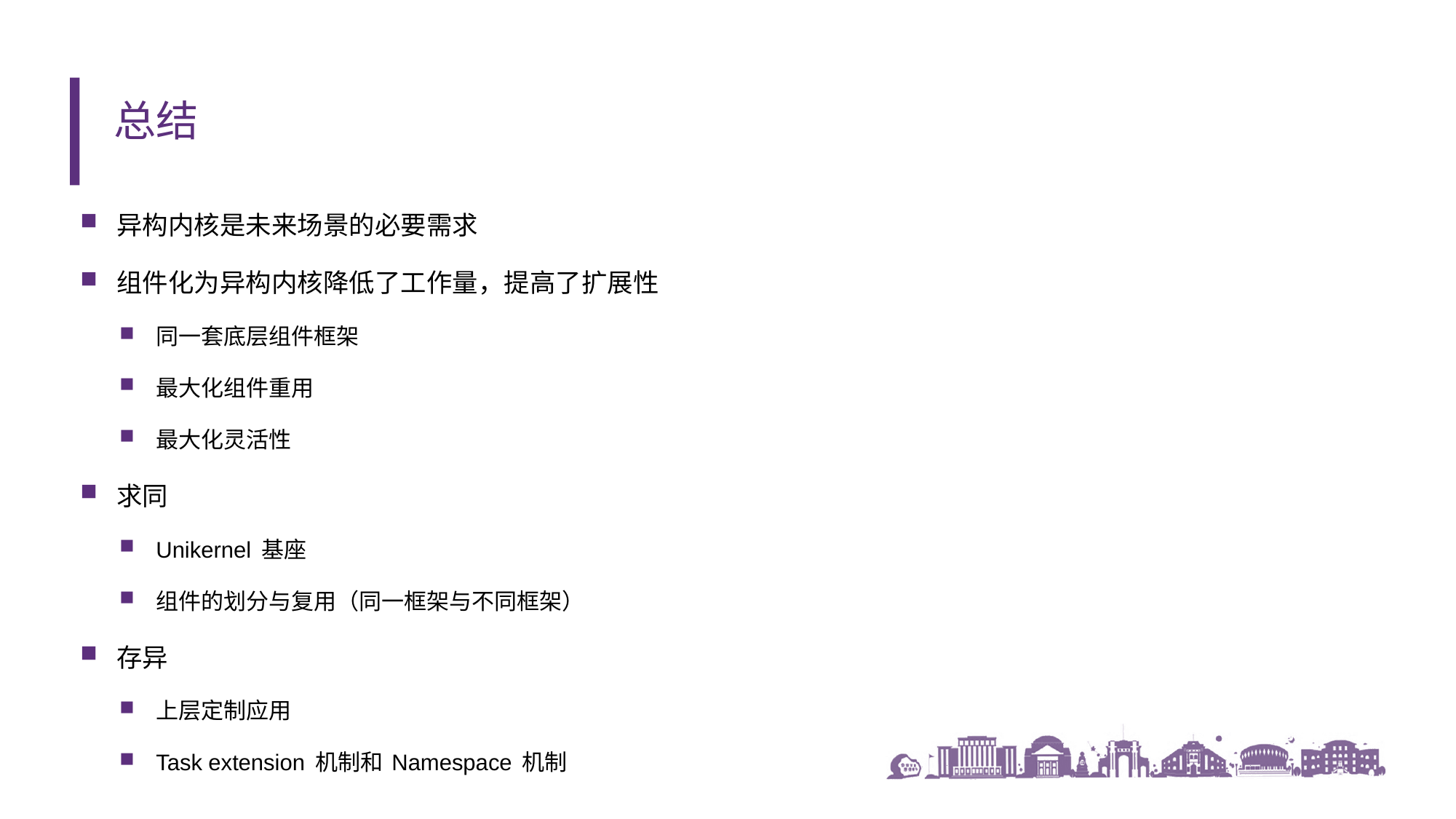

# 总结

异构内核是未来场景的必要需求
组件化为异构内核降低了工作量，提高了扩展性
同一套底层组件框架
最大化组件重用
最大化灵活性
求同
Unikernel 基座
组件的划分与复用（同一框架与不同框架）
存异
上层定制应用
Task extension 机制和 Namespace 机制